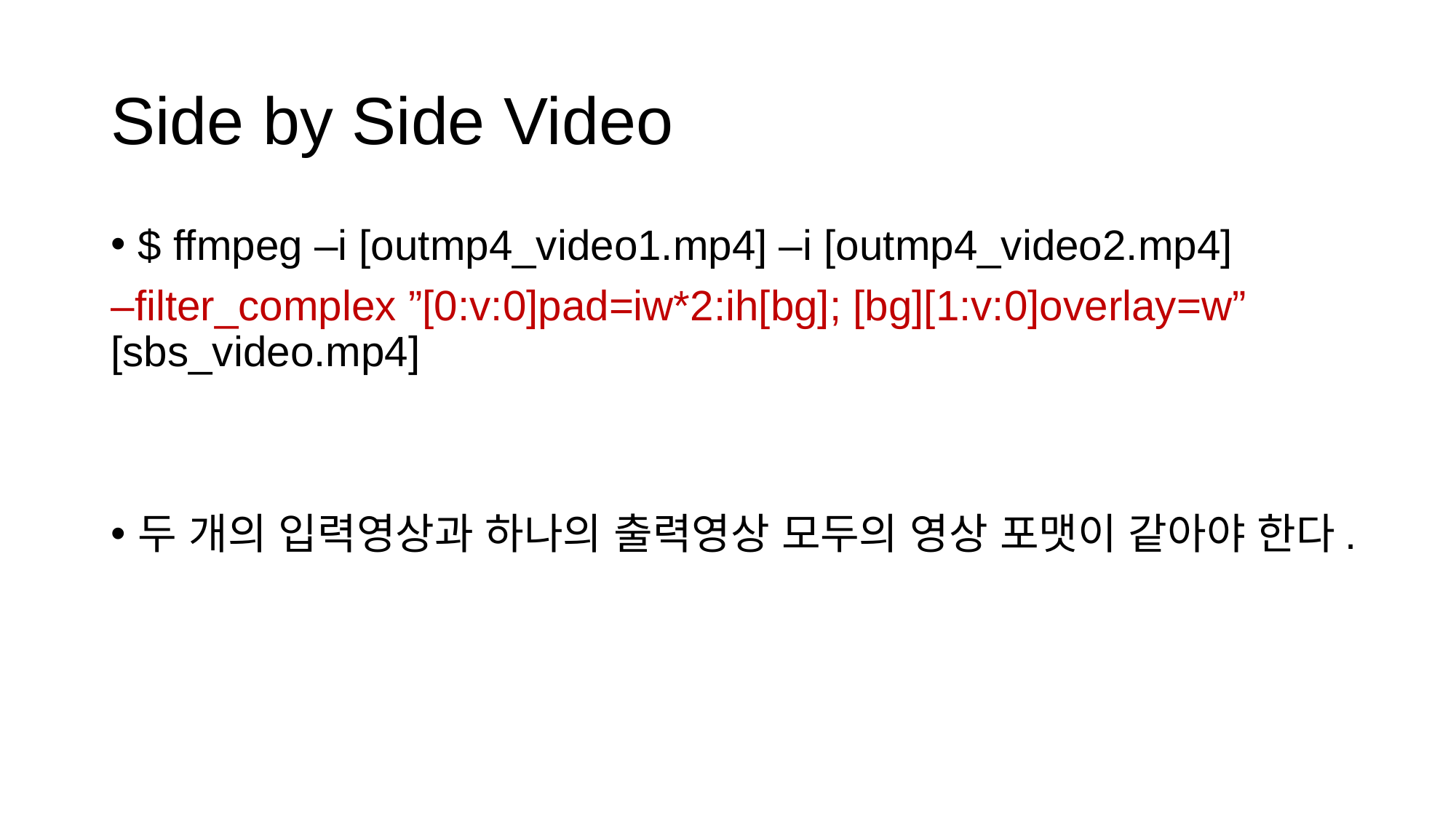

# Side by Side Video
$ ffmpeg –i [outmp4_video1.mp4] –i [outmp4_video2.mp4]
–filter_complex ”[0:v:0]pad=iw*2:ih[bg]; [bg][1:v:0]overlay=w” [sbs_video.mp4]

두 개의 입력영상과 하나의 출력영상 모두의 영상 포맷이 같아야 한다.